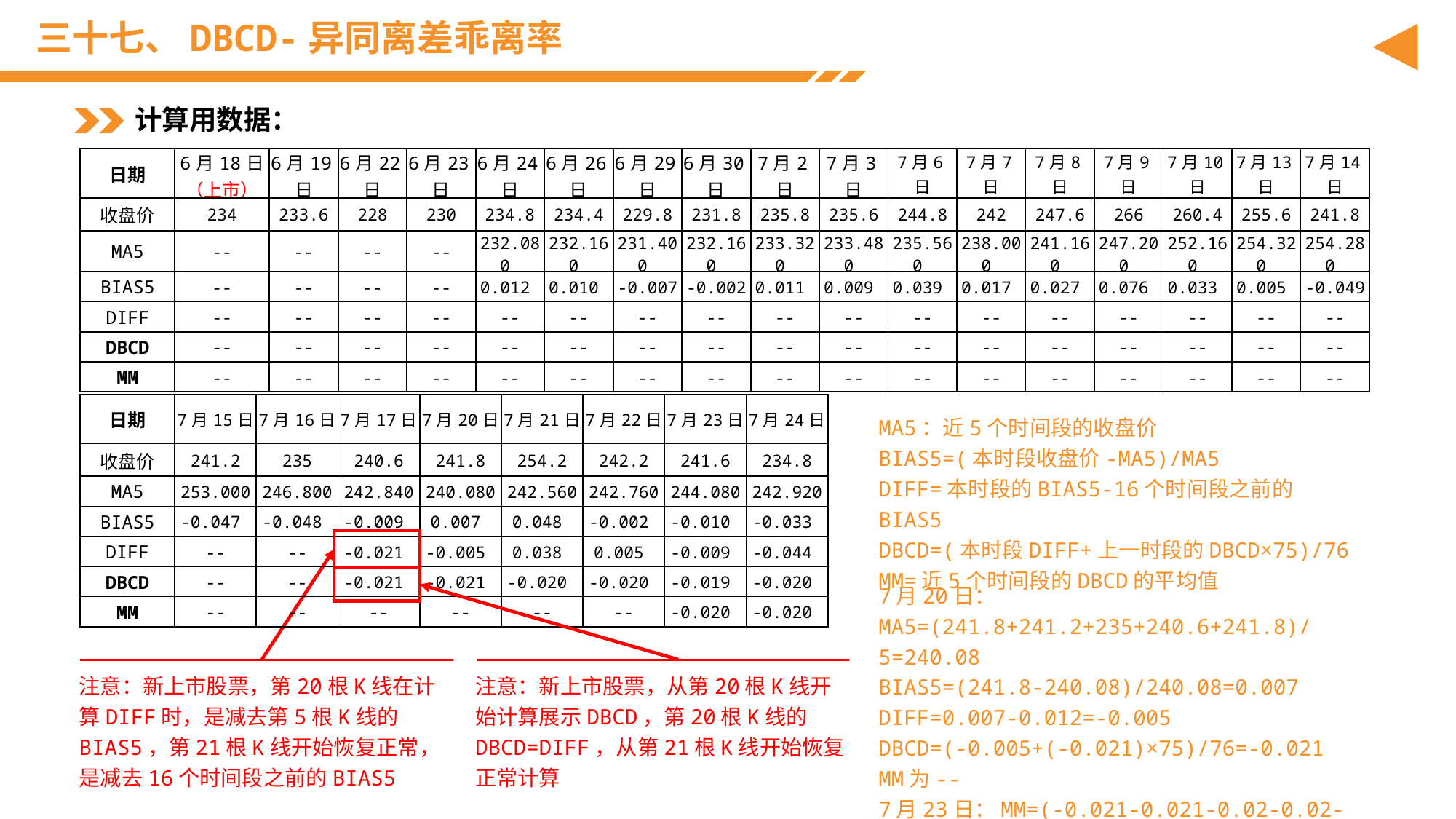

# 三十七、DBCD-异同离差乖离率

计算用数据：

| 日期 | 6月18日 （上市） | 6月19日 | 6月22日 | 6月23日 | 6月24日 | 6月26日 | 6月29日 | 6月30日 | 7月2日 | 7月3日 | 7月6日 | 7月7日 | 7月8日 | 7月9日 | 7月10日 | 7月13日 | 7月14日 |
| --- | --- | --- | --- | --- | --- | --- | --- | --- | --- | --- | --- | --- | --- | --- | --- | --- | --- |
| 收盘价 | 234 | 233.6 | 228 | 230 | 234.8 | 234.4 | 229.8 | 231.8 | 235.8 | 235.6 | 244.8 | 242 | 247.6 | 266 | 260.4 | 255.6 | 241.8 |
| MA5 | -- | -- | -- | -- | 232.080 | 232.160 | 231.400 | 232.160 | 233.320 | 233.480 | 235.560 | 238.000 | 241.160 | 247.200 | 252.160 | 254.320 | 254.280 |
| BIAS5 | -- | -- | -- | -- | 0.012 | 0.010 | -0.007 | -0.002 | 0.011 | 0.009 | 0.039 | 0.017 | 0.027 | 0.076 | 0.033 | 0.005 | -0.049 |
| DIFF | -- | -- | -- | -- | -- | -- | -- | -- | -- | -- | -- | -- | -- | -- | -- | -- | -- |
| DBCD | -- | -- | -- | -- | -- | -- | -- | -- | -- | -- | -- | -- | -- | -- | -- | -- | -- |
| MM | -- | -- | -- | -- | -- | -- | -- | -- | -- | -- | -- | -- | -- | -- | -- | -- | -- |
| 日期 | 7月15日 | 7月16日 | 7月17日 | 7月20日 | 7月21日 | 7月22日 | 7月23日 | 7月24日 |
| --- | --- | --- | --- | --- | --- | --- | --- | --- |
| 收盘价 | 241.2 | 235 | 240.6 | 241.8 | 254.2 | 242.2 | 241.6 | 234.8 |
| MA5 | 253.000 | 246.800 | 242.840 | 240.080 | 242.560 | 242.760 | 244.080 | 242.920 |
| BIAS5 | -0.047 | -0.048 | -0.009 | 0.007 | 0.048 | -0.002 | -0.010 | -0.033 |
| DIFF | -- | -- | -0.021 | -0.005 | 0.038 | 0.005 | -0.009 | -0.044 |
| DBCD | -- | -- | -0.021 | -0.021 | -0.020 | -0.020 | -0.019 | -0.020 |
| MM | -- | -- | -- | -- | -- | -- | -0.020 | -0.020 |
MA5：近5个时间段的收盘价
BIAS5=(本时段收盘价-MA5)/MA5
DIFF=本时段的BIAS5-16个时间段之前的BIAS5
DBCD=(本时段DIFF+上一时段的DBCD×75)/76
MM=近5个时间段的DBCD的平均值

7月20日：
MA5=(241.8+241.2+235+240.6+241.8)/5=240.08
BIAS5=(241.8-240.08)/240.08=0.007
DIFF=0.007-0.012=-0.005
DBCD=(-0.005+(-0.021)×75)/76=-0.021
MM为--
7月23日：MM=(-0.021-0.021-0.02-0.02-0.019)/5=0.020
注意：新上市股票，第20根K线在计算DIFF时，是减去第5根K线的BIAS5，第21根K线开始恢复正常，是减去16个时间段之前的BIAS5
注意：新上市股票，从第20根K线开始计算展示DBCD，第20根K线的DBCD=DIFF，从第21根K线开始恢复正常计算